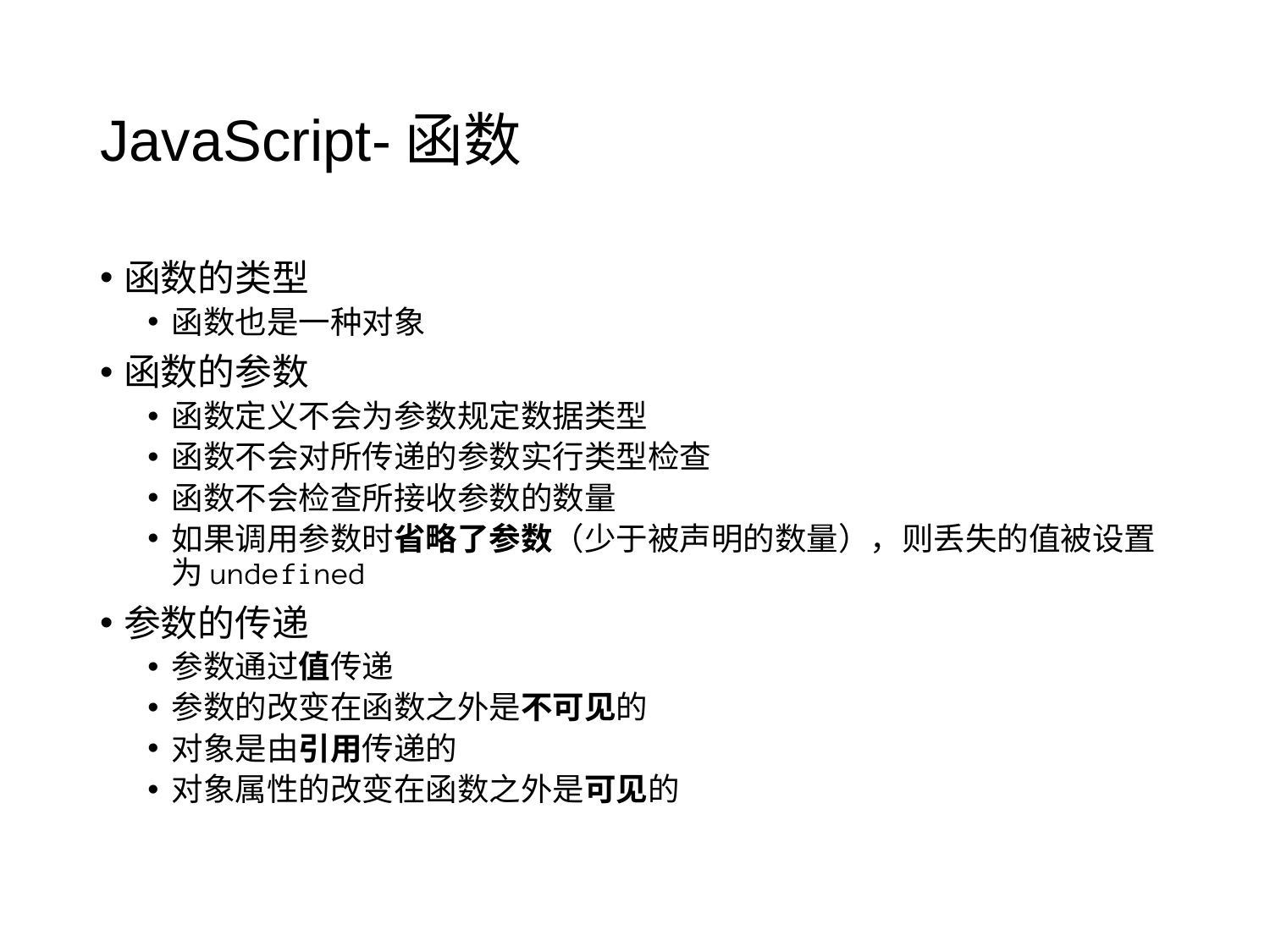

# JavaScript-函数
函数的类型
函数也是一种对象
函数的参数
函数定义不会为参数规定数据类型
函数不会对所传递的参数实行类型检查
函数不会检查所接收参数的数量
如果调用参数时省略了参数（少于被声明的数量），则丢失的值被设置为undefined
参数的传递
参数通过值传递
参数的改变在函数之外是不可见的
对象是由引用传递的
对象属性的改变在函数之外是可见的